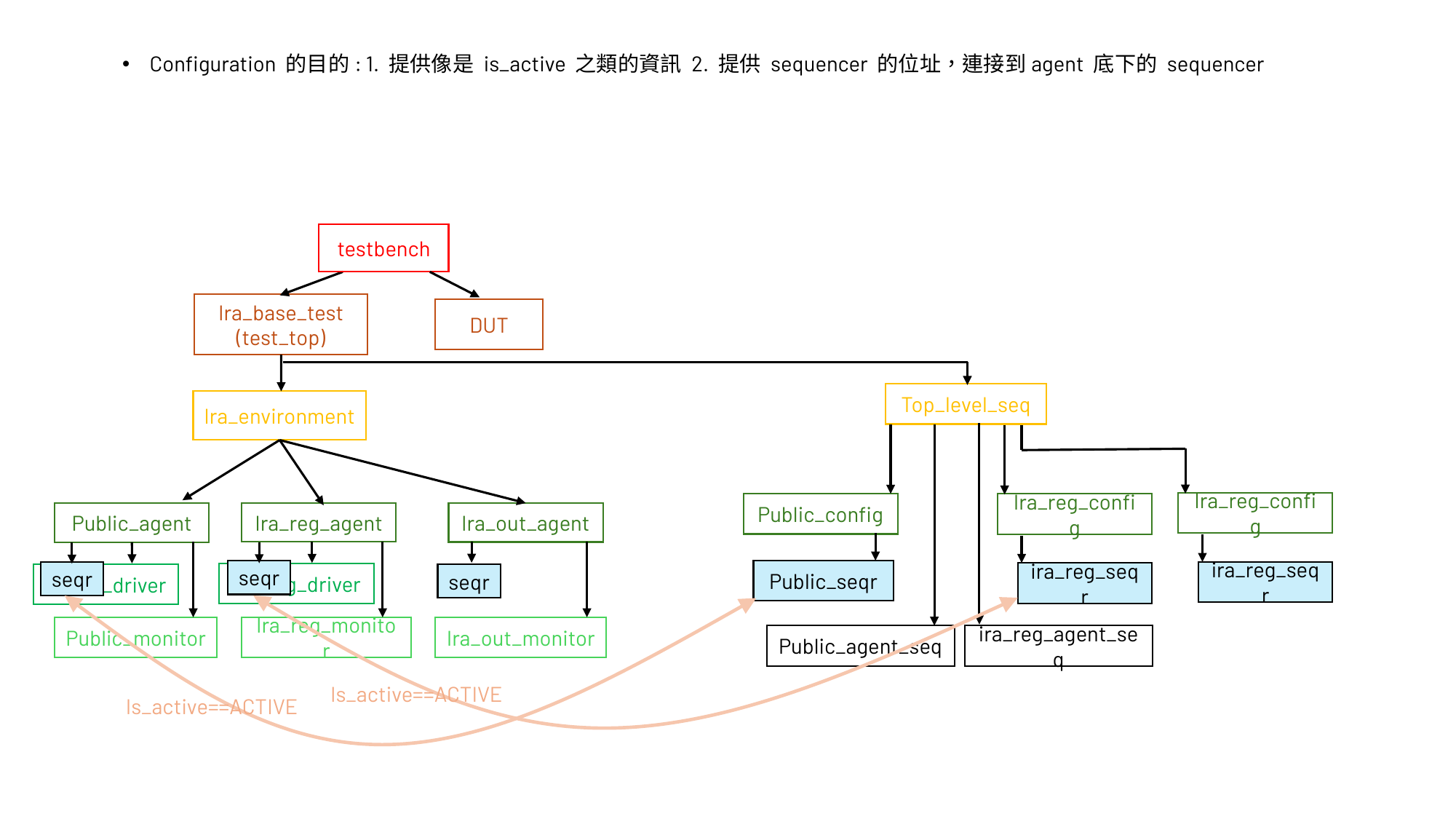

Configuration 的目的: 1. 提供像是 is_active 之類的資訊 2. 提供 sequencer 的位址，連接到agent 底下的 sequencer
testbench
Ira_base_test
(test_top)
DUT
Top_level_seq
Ira_environment
Ira_reg_config
Public_config
Ira_reg_config
Ira_reg_agent
Ira_out_agent
Public_agent
seqr
Public_seqr
seqr
ira_reg_seqr
ira_reg_seqr
Ira_reg_driver
Public_driver
seqr

Public_monitor
Ira_reg_monitor
Ira_out_monitor
Public_agent_seq
ira_reg_agent_seq
Is_active==ACTIVE
Is_active==ACTIVE